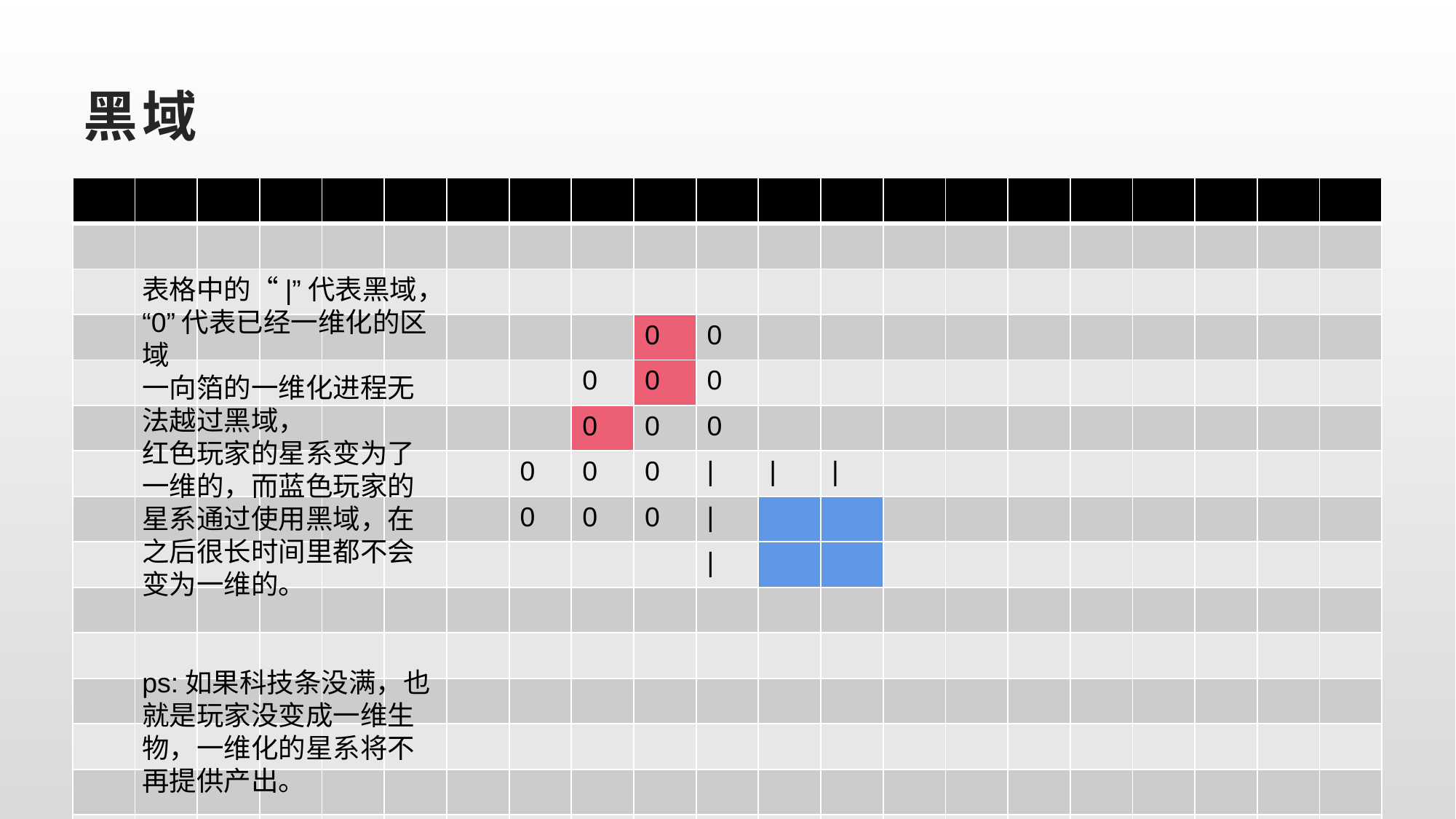

# 黑域
|  |  |  |  |  |  |  |  |  |  |  |  |  |  |  |  |  |  |  |  |  |
| --- | --- | --- | --- | --- | --- | --- | --- | --- | --- | --- | --- | --- | --- | --- | --- | --- | --- | --- | --- | --- |
|  |  |  |  |  |  |  |  |  |  |  |  |  |  |  |  |  |  |  |  |  |
|  |  |  |  |  |  |  |  |  |  |  |  |  |  |  |  |  |  |  |  |  |
|  |  |  |  |  |  |  |  |  | 0 | 0 |  |  |  |  |  |  |  |  |  |  |
|  |  |  |  |  |  |  |  | 0 | 0 | 0 |  |  |  |  |  |  |  |  |  |  |
|  |  |  |  |  |  |  |  | 0 | 0 | 0 |  |  |  |  |  |  |  |  |  |  |
|  |  |  |  |  |  |  | 0 | 0 | 0 | | | | | | |  |  |  |  |  |  |  |  |
|  |  |  |  |  |  |  | 0 | 0 | 0 | | |  |  |  |  |  |  |  |  |  |  |
|  |  |  |  |  |  |  |  |  |  | | |  |  |  |  |  |  |  |  |  |  |
|  |  |  |  |  |  |  |  |  |  |  |  |  |  |  |  |  |  |  |  |  |
|  |  |  |  |  |  |  |  |  |  |  |  |  |  |  |  |  |  |  |  |  |
|  |  |  |  |  |  |  |  |  |  |  |  |  |  |  |  |  |  |  |  |  |
|  |  |  |  |  |  |  |  |  |  |  |  |  |  |  |  |  |  |  |  |  |
|  |  |  |  |  |  |  |  |  |  |  |  |  |  |  |  |  |  |  |  |  |
|  |  |  |  |  |  |  |  |  |  |  |  |  |  |  |  |  |  |  |  |  |
|  |  |  |  |  |  |  |  |  |  |  |  |  |  |  |  |  |  |  |  |  |
|  |  |  |  |  |  |  |  |  |  |  |  |  |  |  |  |  |  |  |  |  |
|  |  |  |  |  |  |  |  |  |  |  |  |  |  |  |  |  |  |  |  |  |
|  |  |  |  |  |  |  |  |  |  |  |  |  |  |  |  |  |  |  |  |  |
|  |  |  |  |  |  |  |  |  |  |  |  |  |  |  |  |  |  |  |  |  |
|  |  |  |  |  |  |  |  |  |  |  |  |  |  |  |  |  |  |  |  |  |
表格中的“|”代表黑域，
“0”代表已经一维化的区域
一向箔的一维化进程无法越过黑域，
红色玩家的星系变为了一维的，而蓝色玩家的星系通过使用黑域，在之后很长时间里都不会变为一维的。

ps:如果科技条没满，也就是玩家没变成一维生物，一维化的星系将不再提供产出。